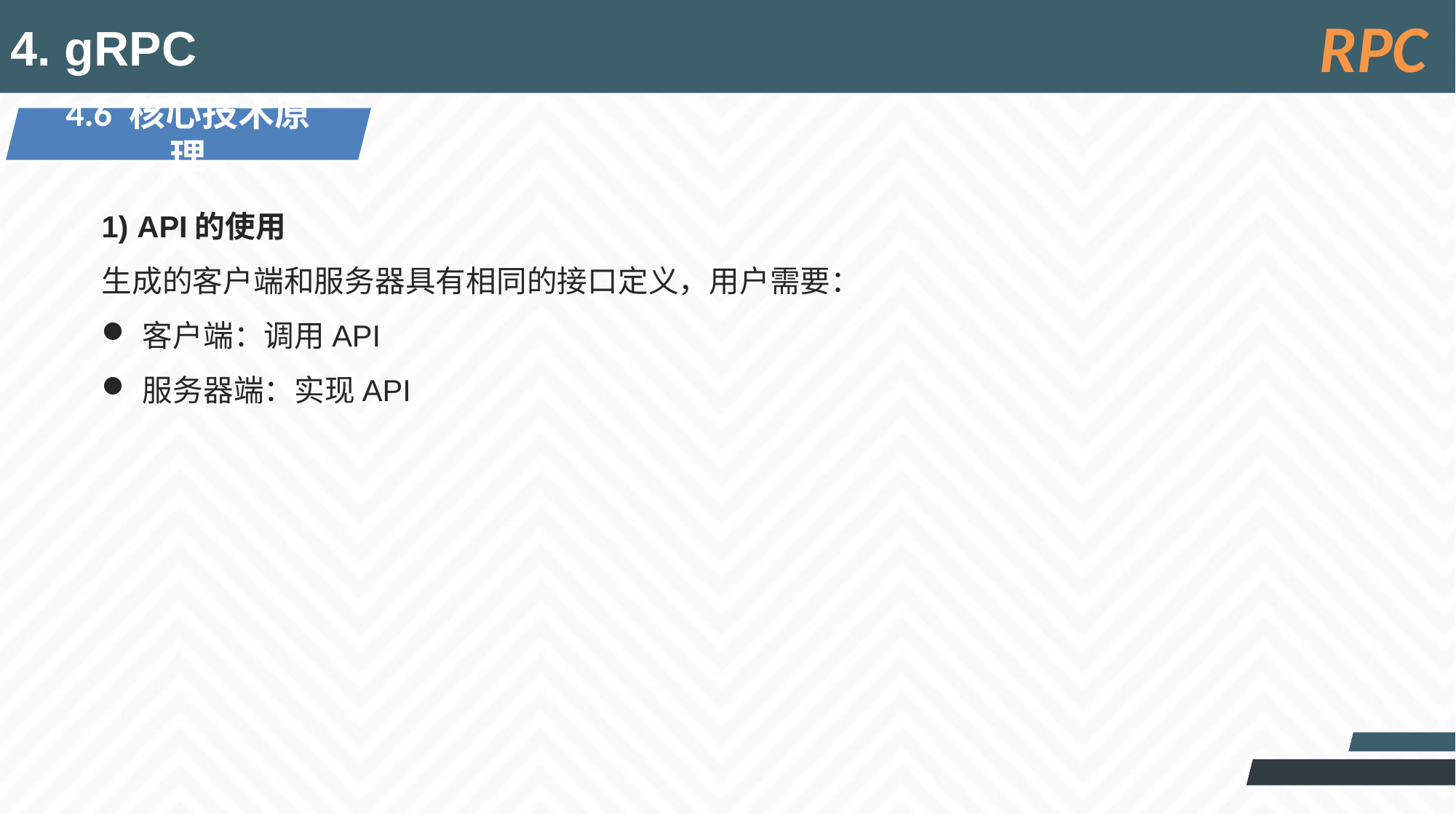

4. gRPC
RPC
4.6 核心技术原理
1) API的使用
生成的客户端和服务器具有相同的接口定义，用户需要：
客户端：调用API
服务器端：实现API